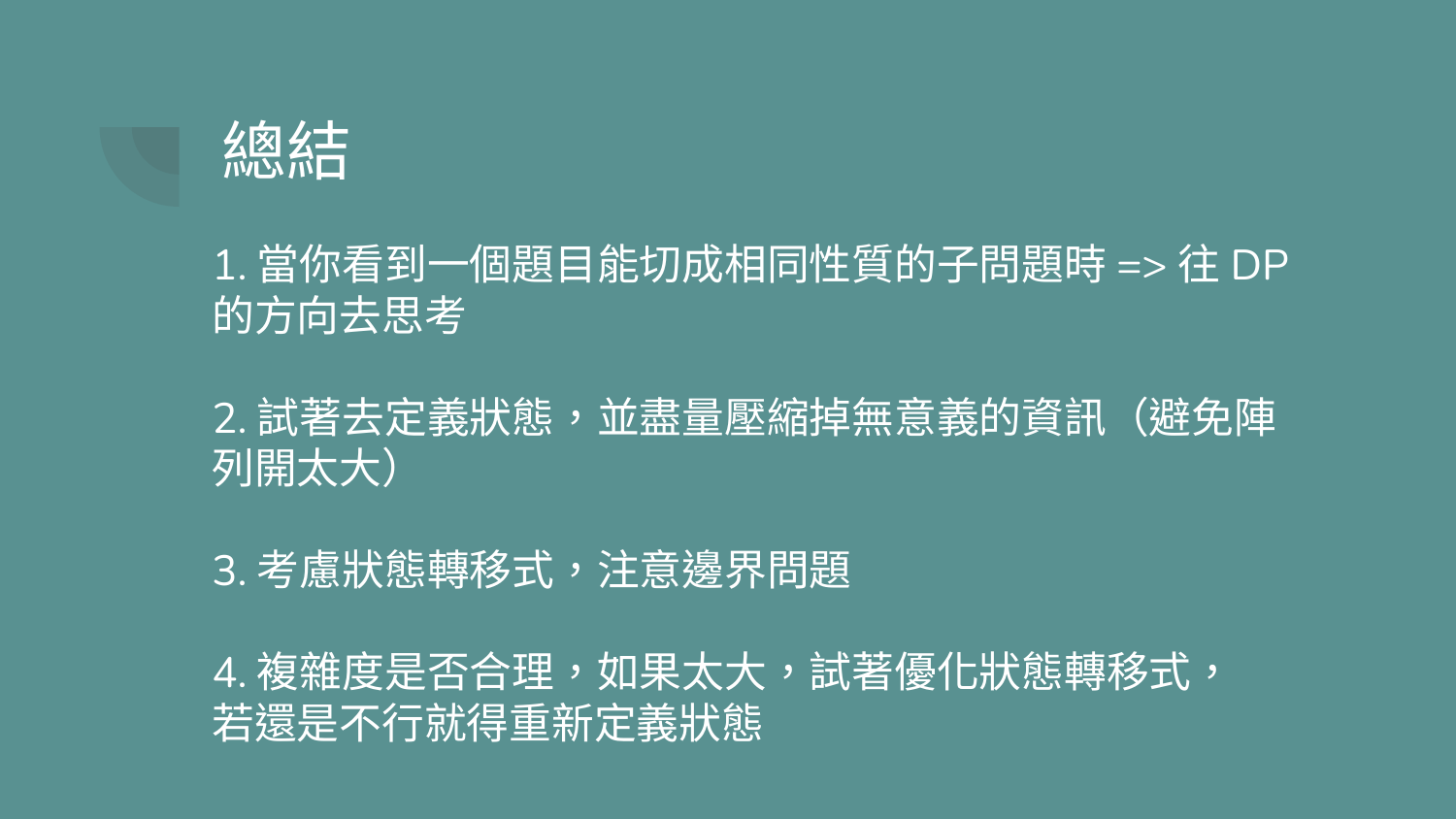

# 總結
1.當你看到一個題目能切成相同性質的子問題時=>往DP的方向去思考

2.試著去定義狀態，並盡量壓縮掉無意義的資訊（避免陣列開太大）

3.考慮狀態轉移式，注意邊界問題

4.複雜度是否合理，如果太大，試著優化狀態轉移式，
若還是不行就得重新定義狀態